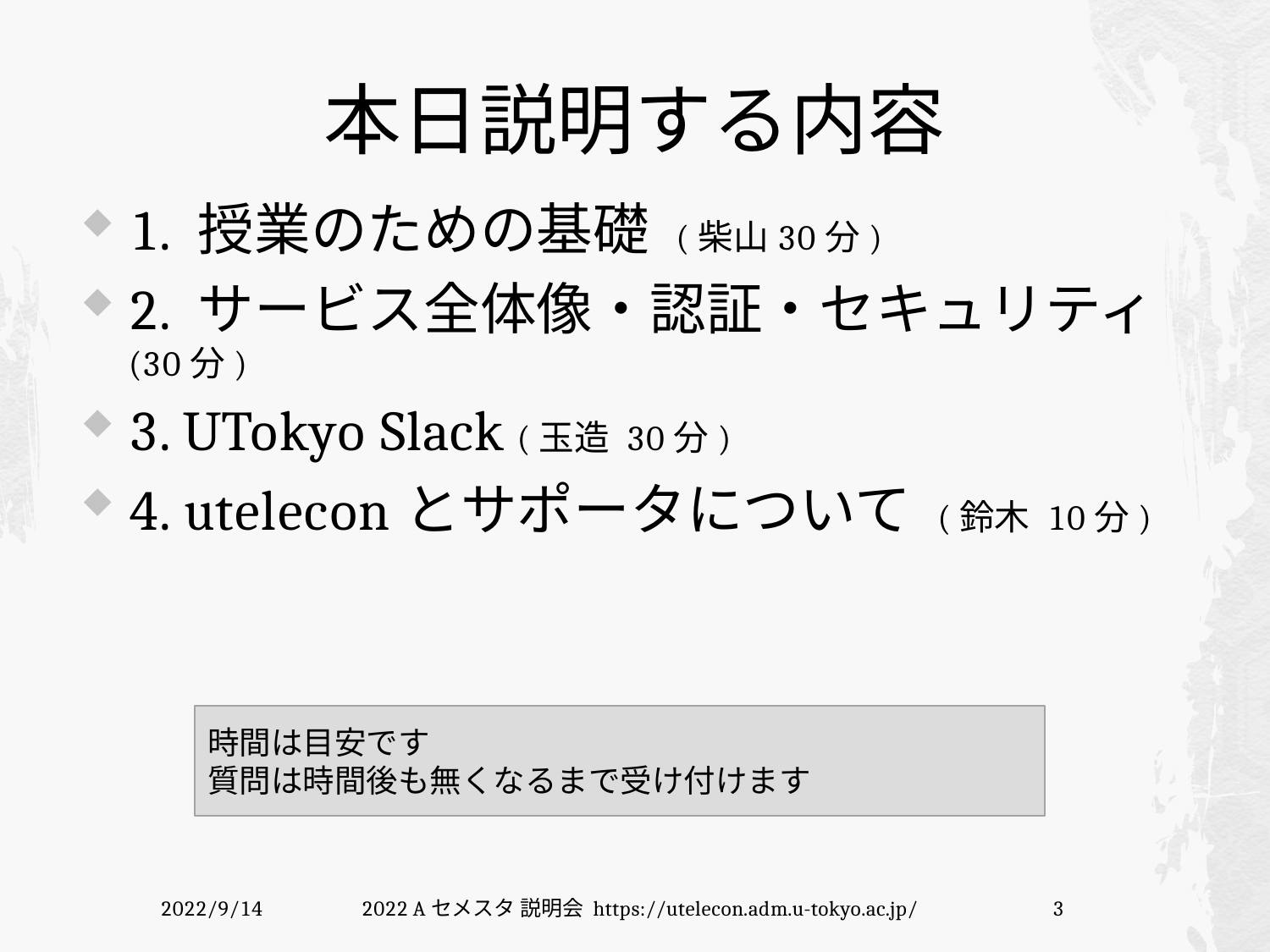

# 本日説明する内容
1. 授業のための基礎 (柴山30分)
2. サービス全体像・認証・セキュリティ(30分)
3. UTokyo Slack (玉造 30分)
4. uteleconとサポータについて (鈴木 10分)
時間は目安です
質問は時間後も無くなるまで受け付けます
2022/9/14
2022 Aセメスタ 説明会 https://utelecon.adm.u-tokyo.ac.jp/
3